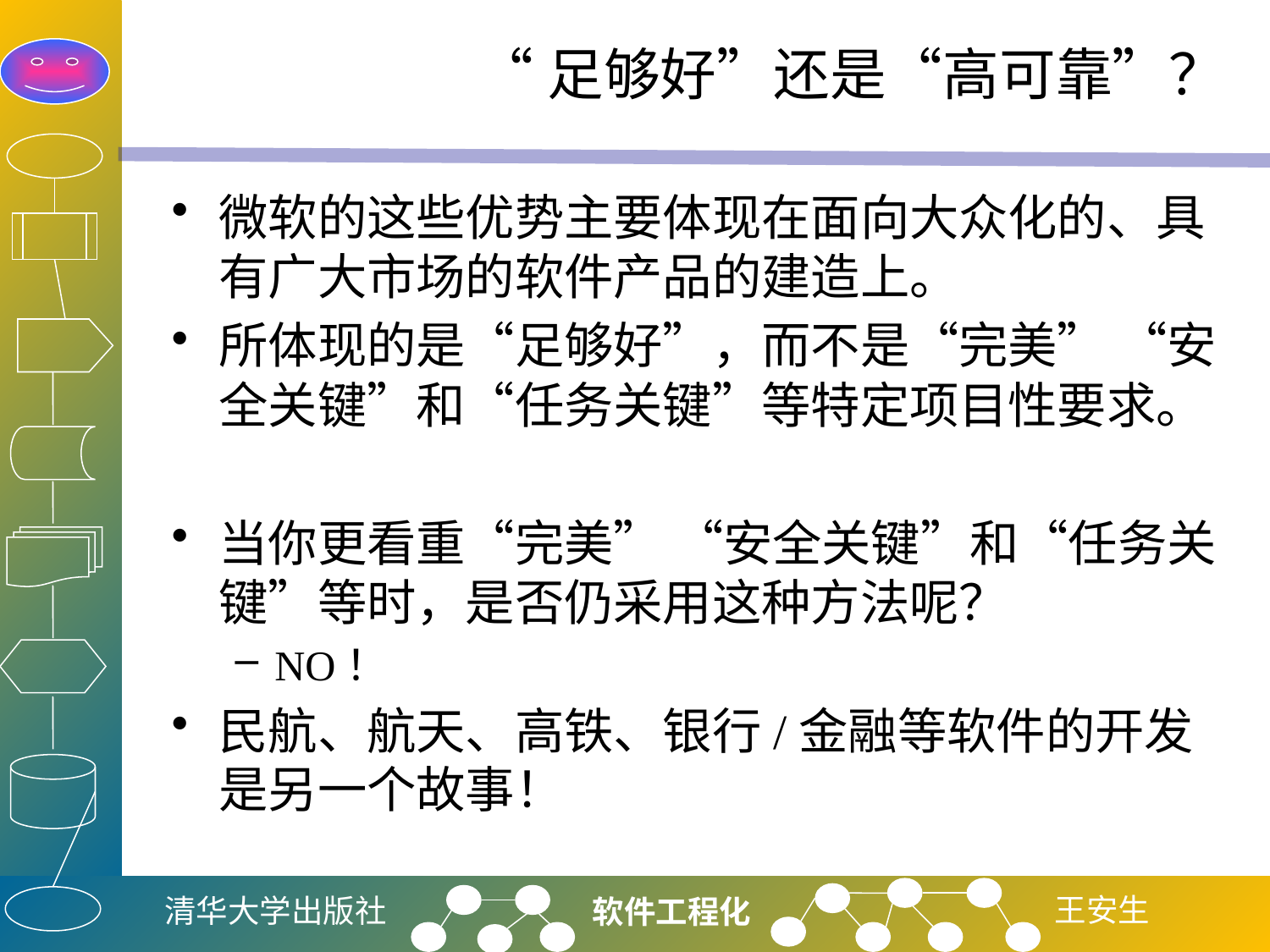

# “足够好”还是“高可靠”？
微软的这些优势主要体现在面向大众化的、具有广大市场的软件产品的建造上。
所体现的是“足够好”，而不是“完美” “安全关键”和“任务关键”等特定项目性要求。

当你更看重“完美” “安全关键”和“任务关键”等时，是否仍采用这种方法呢？
NO！
民航、航天、高铁、银行/金融等软件的开发是另一个故事！